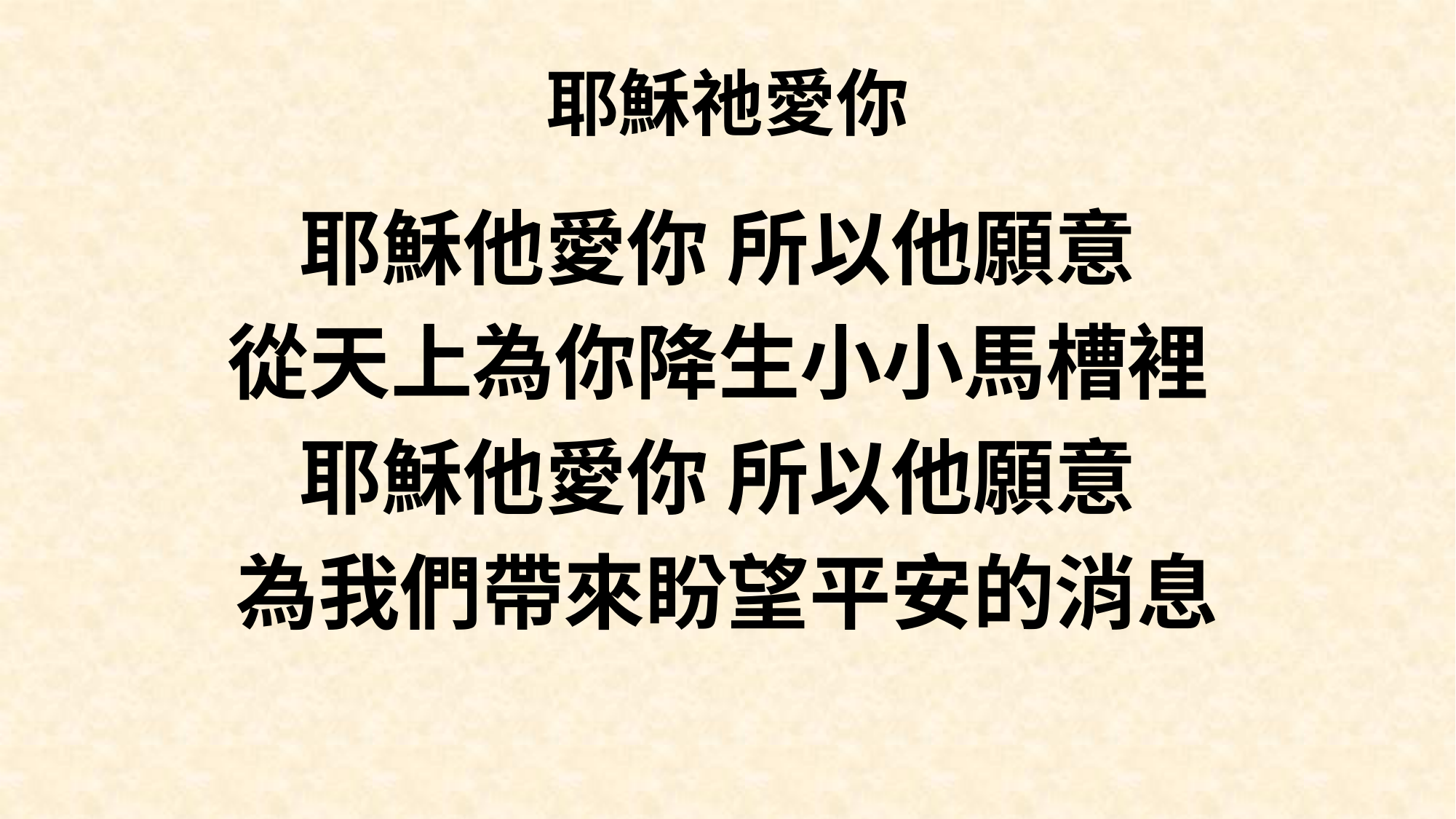

# 耶穌祂愛你
耶穌他愛你 所以他願意
從天上為你降生小小馬槽裡
耶穌他愛你 所以他願意
為我們帶來盼望平安的消息